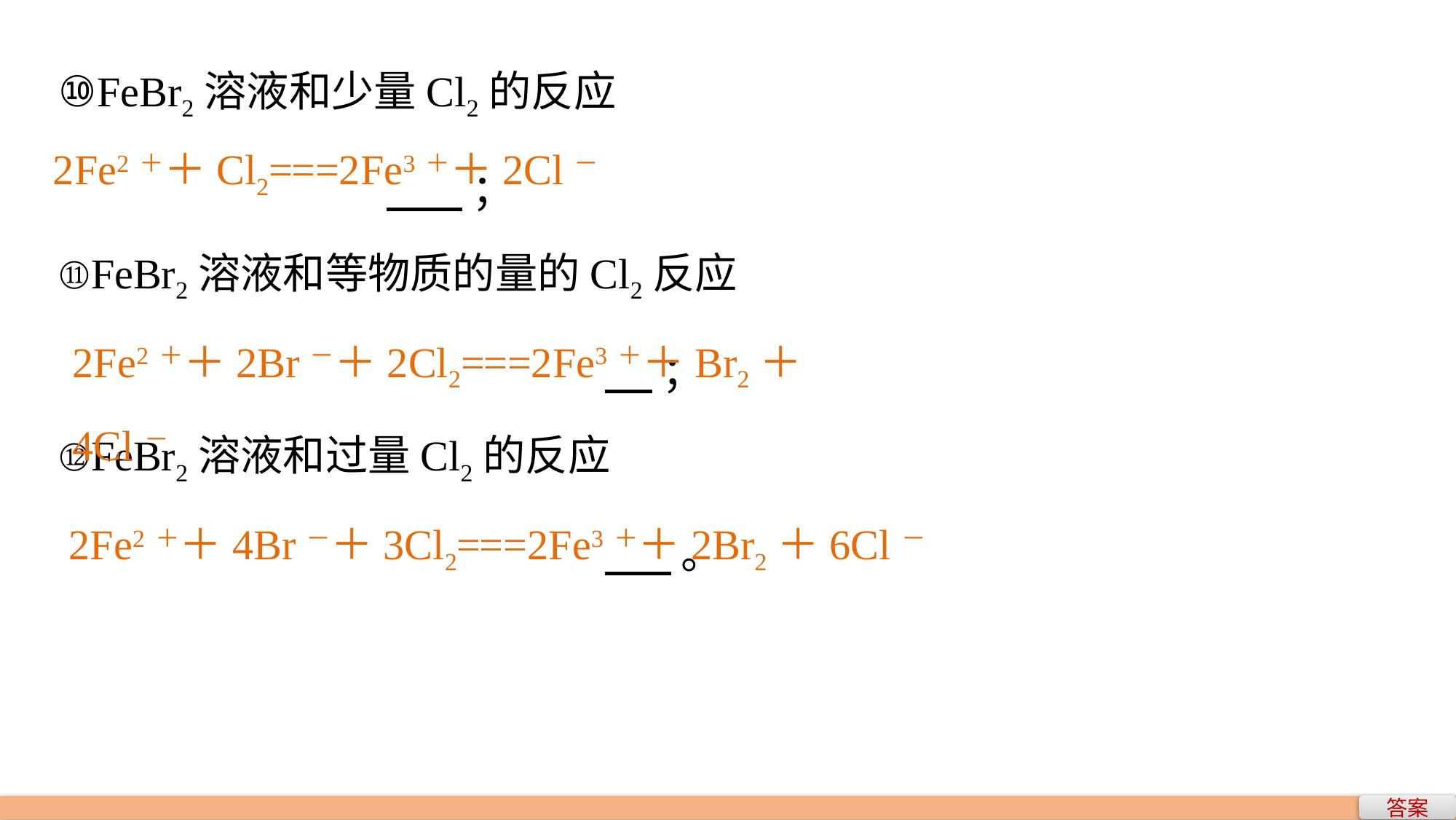

⑩FeBr2溶液和少量Cl2的反应
			        ；
⑪FeBr2溶液和等物质的量的Cl2反应
					     ；
⑫FeBr2溶液和过量Cl2的反应
					       。
2Fe2＋＋Cl2===2Fe3＋＋2Cl－
2Fe2＋＋2Br－＋2Cl2===2Fe3＋＋Br2＋4Cl－
2Fe2＋＋4Br－＋3Cl2===2Fe3＋＋2Br2＋6Cl－
答案